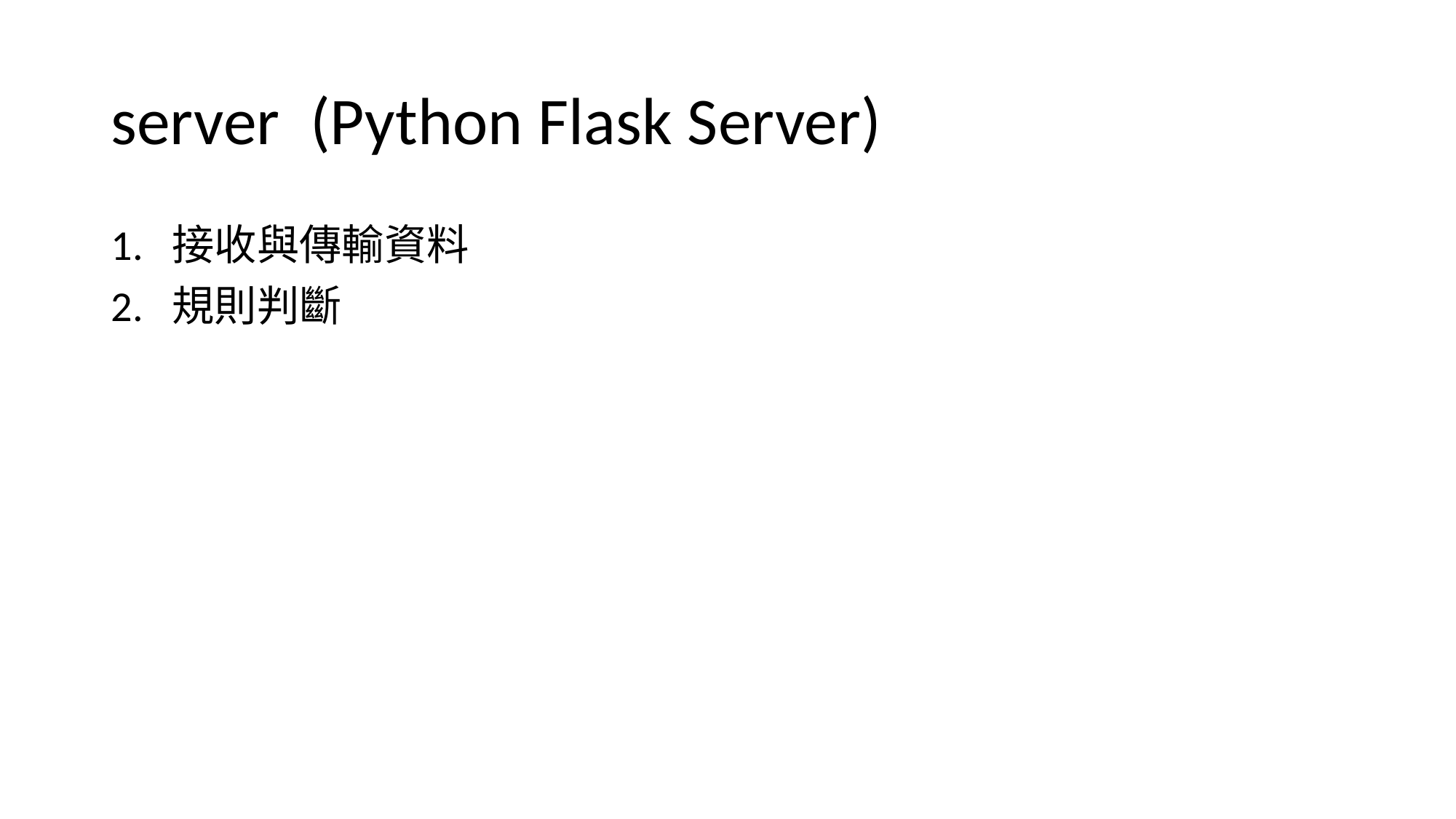

# server  (Python Flask Server)
接收與傳輸資料
規則判斷